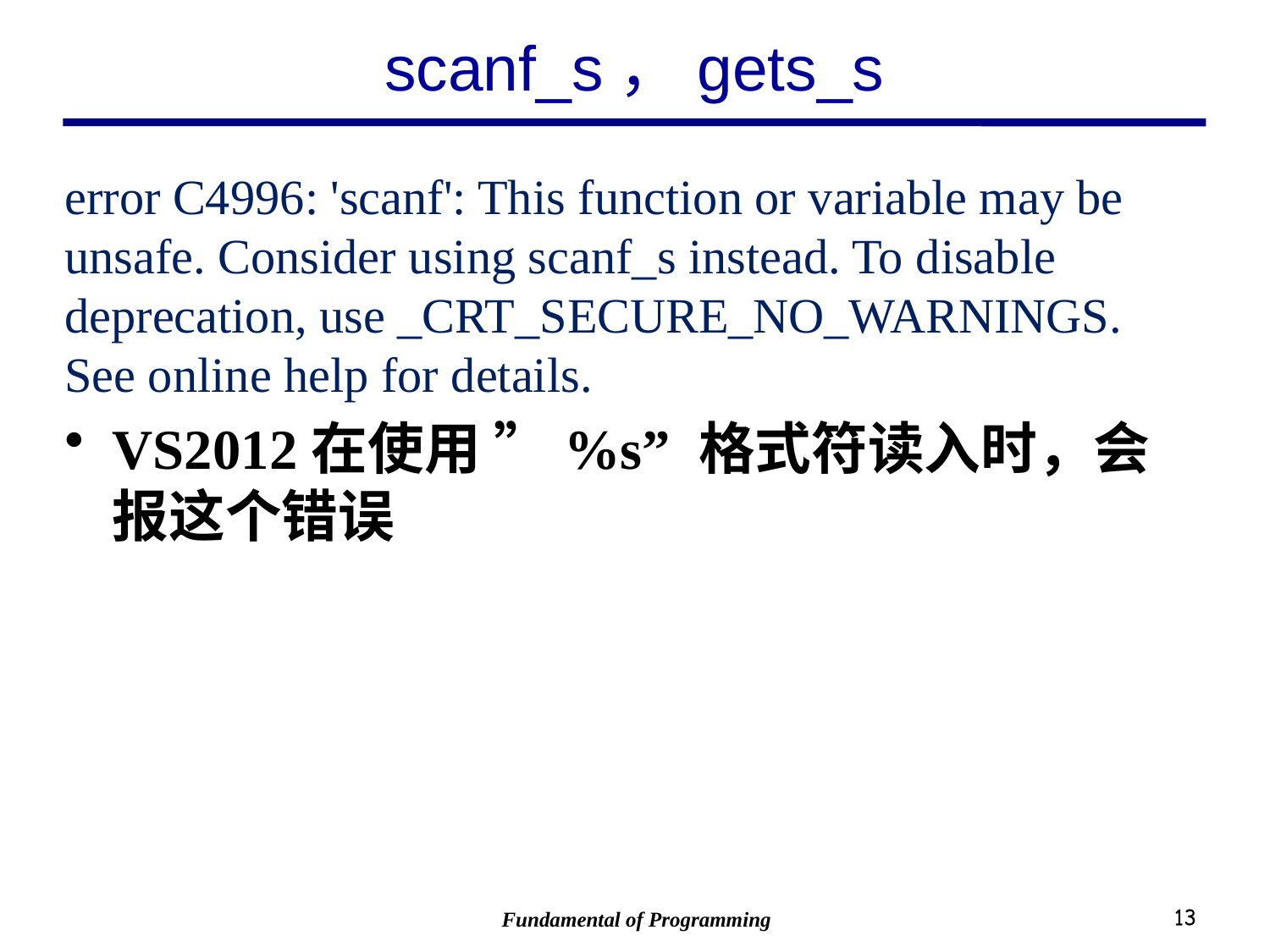

# scanf_s，gets_s
error C4996: 'scanf': This function or variable may be unsafe. Consider using scanf_s instead. To disable deprecation, use _CRT_SECURE_NO_WARNINGS. See online help for details.
VS2012在使用 ”%s” 格式符读入时，会报这个错误

Fundamental of Programming